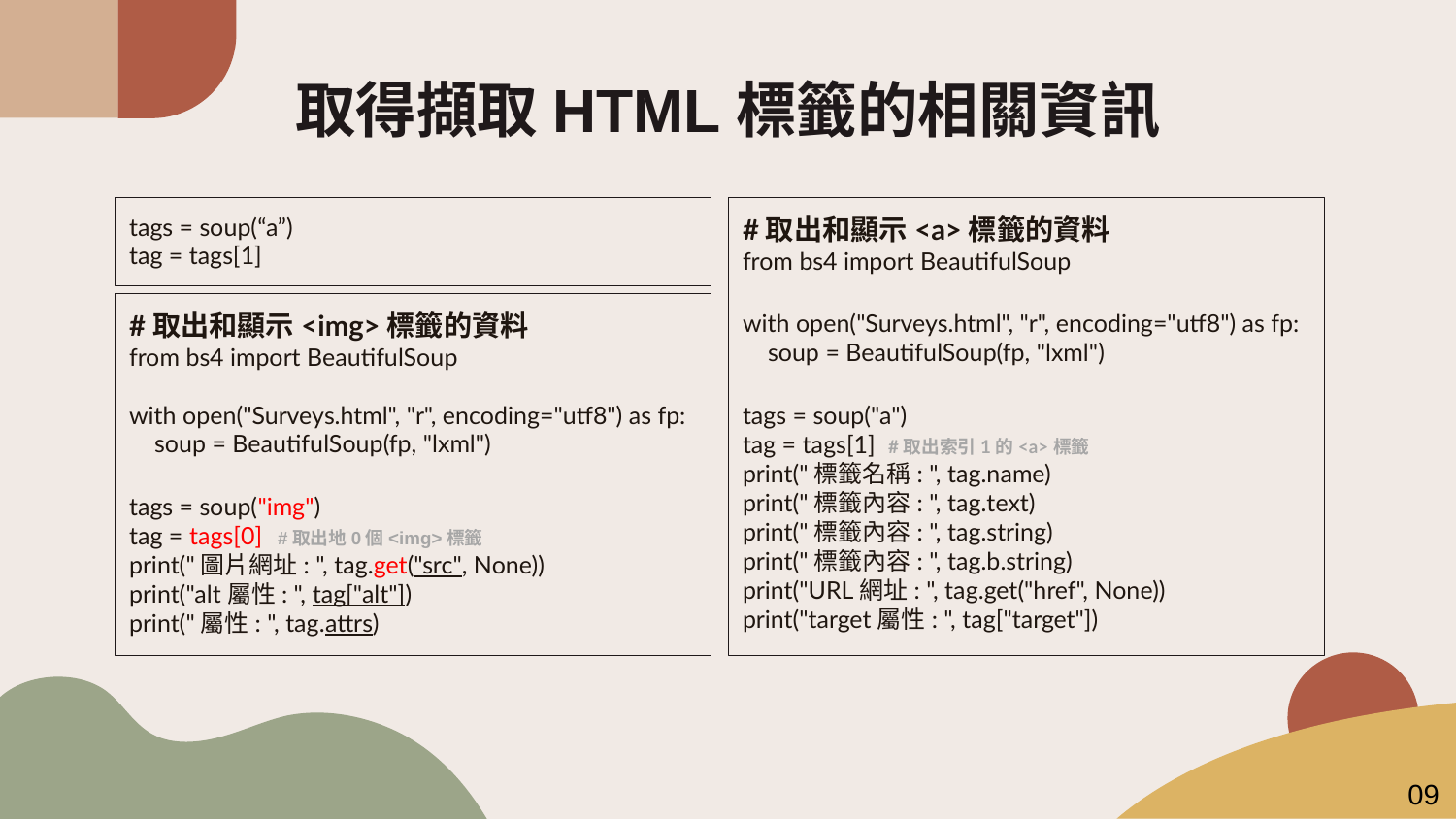

# 取得擷取HTML標籤的相關資訊
tags = soup(“a”)
tag = tags[1]
#取出和顯示<a>標籤的資料
from bs4 import BeautifulSoup

with open("Surveys.html", "r", encoding="utf8") as fp:
    soup = BeautifulSoup(fp, "lxml")

tags = soup("a")
tag = tags[1]  #取出索引1的<a>標籤
print("標籤名稱: ", tag.name)
print("標籤內容: ", tag.text)
print("標籤內容: ", tag.string)
print("標籤內容: ", tag.b.string)
print("URL網址: ", tag.get("href", None))
print("target屬性: ", tag["target"])
#取出和顯示<img>標籤的資料
from bs4 import BeautifulSoup

with open("Surveys.html", "r", encoding="utf8") as fp:
    soup = BeautifulSoup(fp, "lxml")

tags = soup("img")
tag = tags[0]   #取出地0個<img>標籤
print("圖片網址: ", tag.get("src", None))
print("alt屬性: ", tag["alt"])
print("屬性: ", tag.attrs)
09